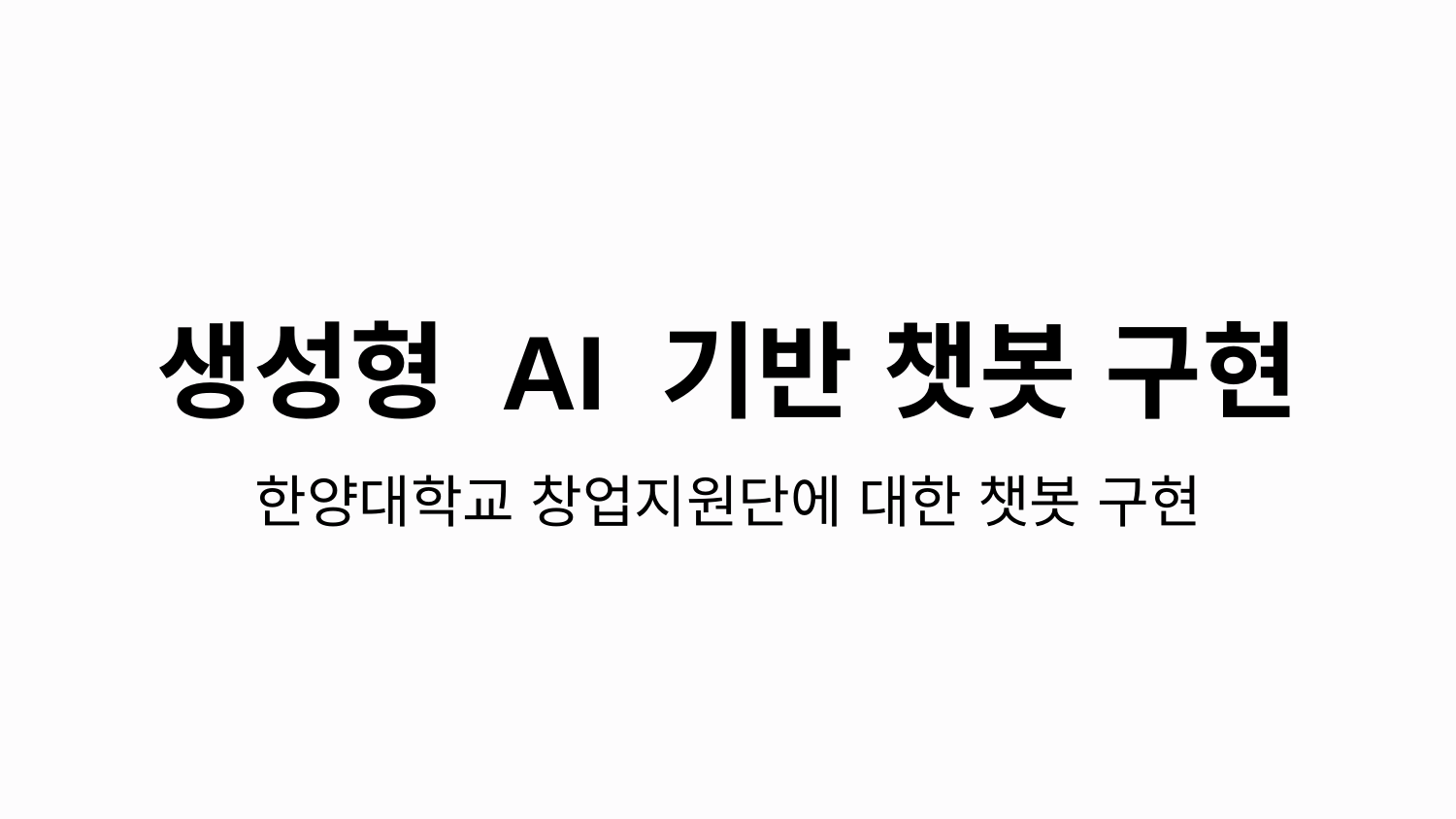

# 생성형 AI 기반 챗봇 구현
한양대학교 창업지원단에 대한 챗봇 구현